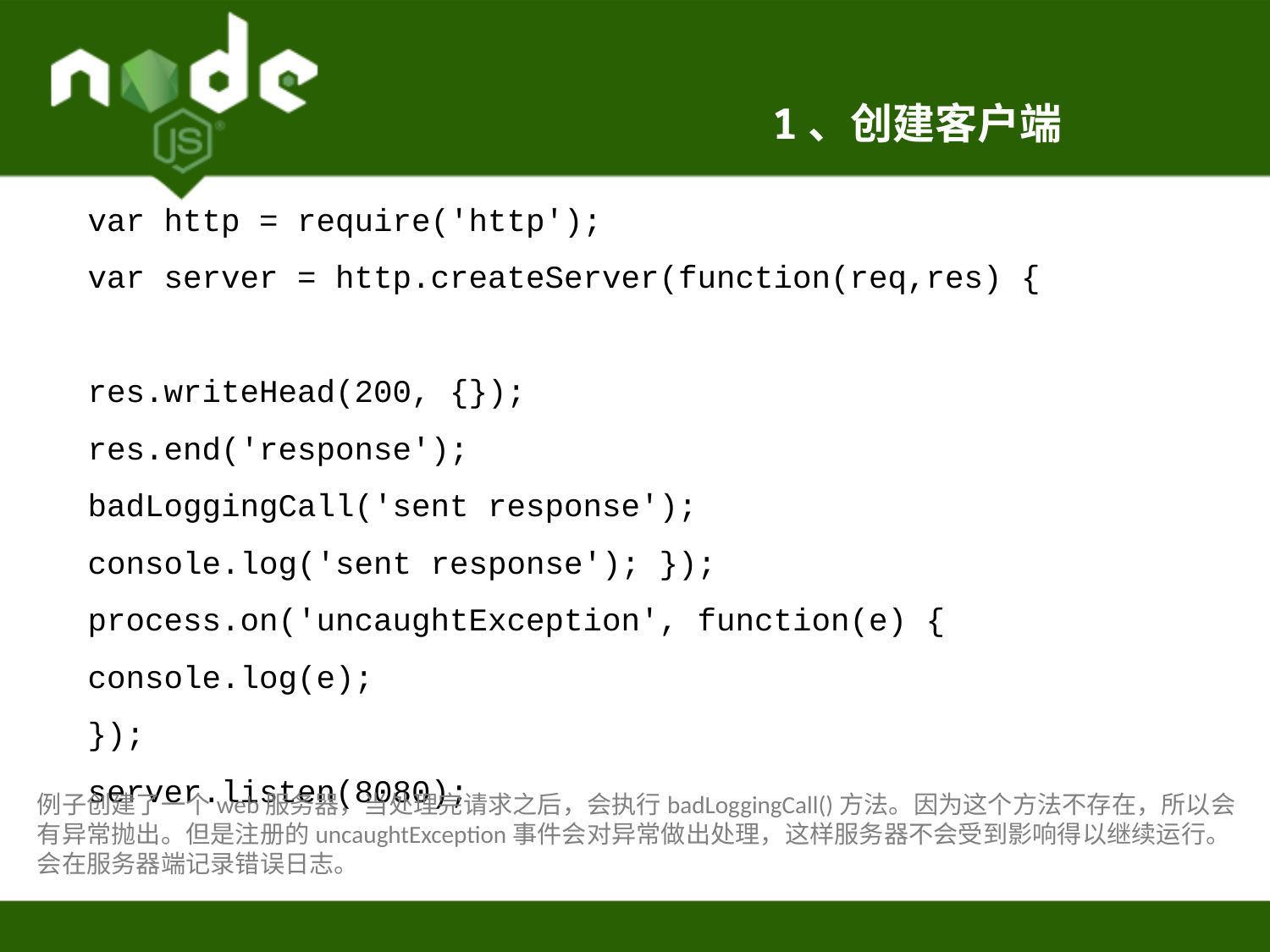

1、创建客户端
var http = require('http');
var server = http.createServer(function(req,res) {
res.writeHead(200, {});
res.end('response');
badLoggingCall('sent response');
console.log('sent response'); });
process.on('uncaughtException', function(e) {
console.log(e);
});
server.listen(8080);
例子创建了一个web服务器，当处理完请求之后，会执行badLoggingCall()方法。因为这个方法不存在，所以会有异常抛出。但是注册的uncaughtException事件会对异常做出处理，这样服务器不会受到影响得以继续运行。会在服务器端记录错误日志。